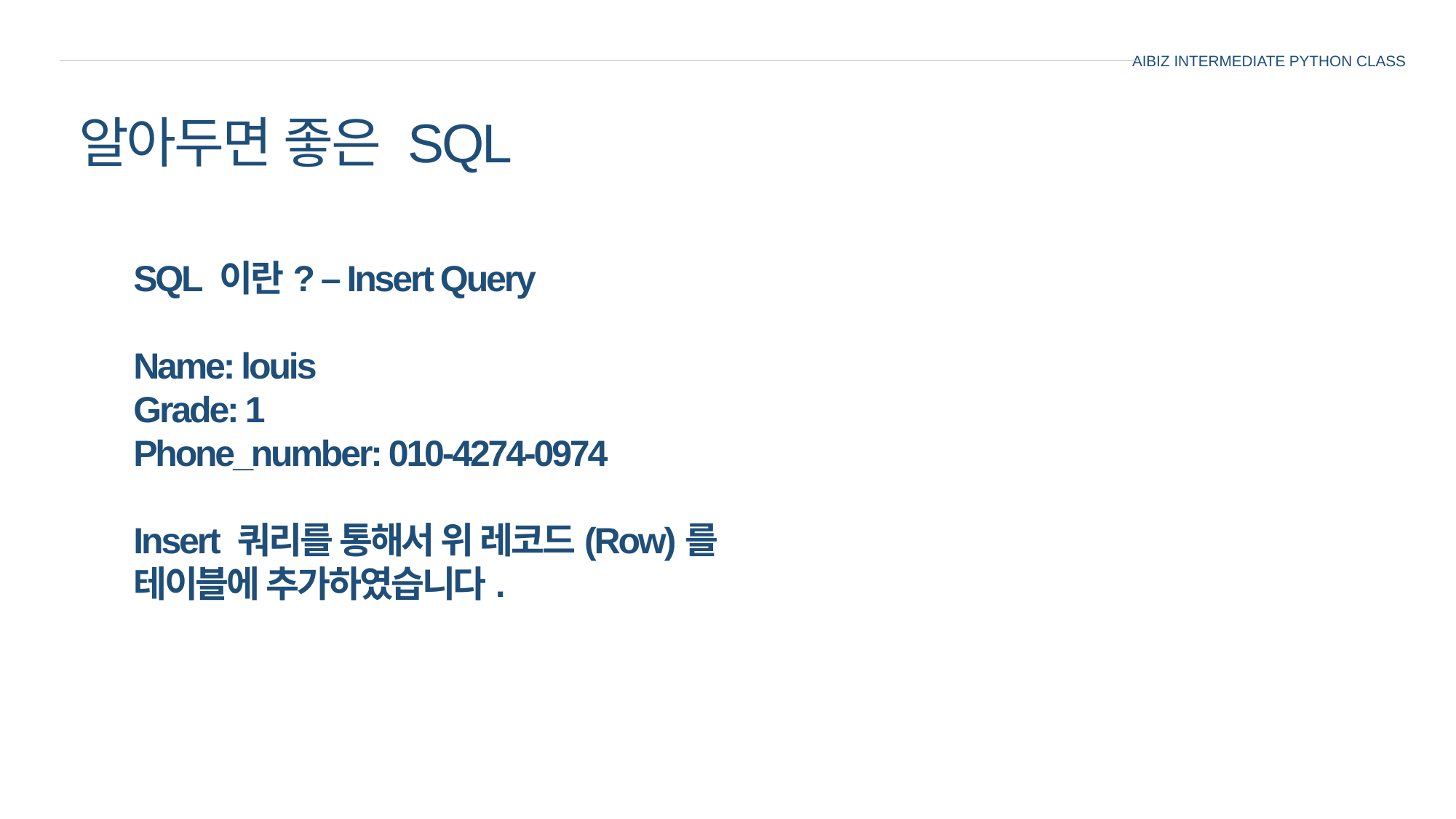

AIBIZ INTERMEDIATE PYTHON CLASS
알아두면 좋은 SQL
SQL 이란? – Insert Query

Name: louis
Grade: 1
Phone_number: 010-4274-0974

Insert 쿼리를 통해서 위 레코드(Row)를
테이블에 추가하였습니다.